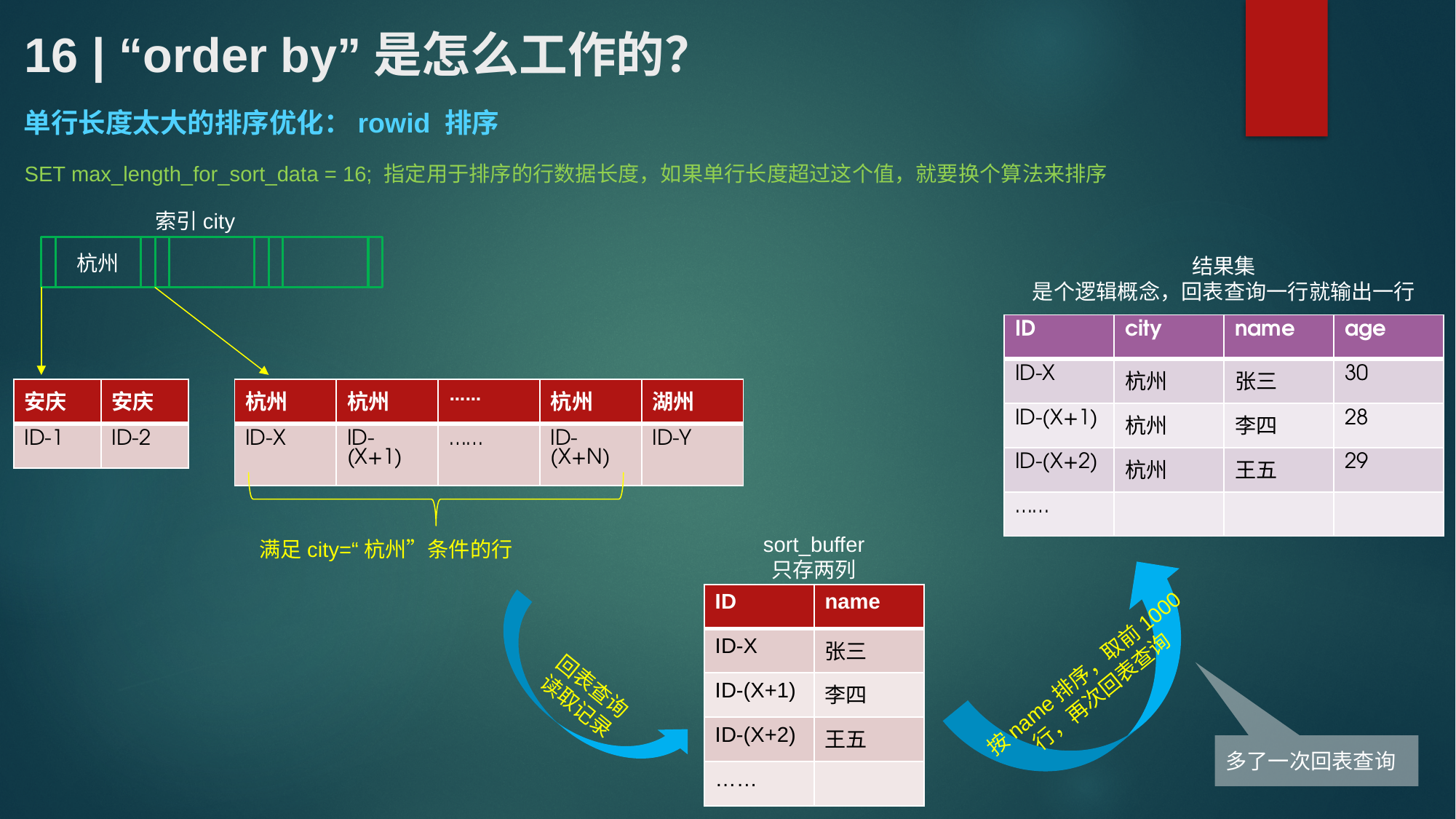

# 16 | “order by”是怎么工作的？
单行长度太大的排序优化：rowid 排序
SET max_length_for_sort_data = 16; 指定用于排序的行数据长度，如果单行长度超过这个值，就要换个算法来排序
索引city
杭州

结果集
是个逻辑概念，回表查询一行就输出一行

| ID | city | name | age |
| --- | --- | --- | --- |
| ID-X | 杭州 | 张三 | 30 |
| ID-(X+1) | 杭州 | 李四 | 28 |
| ID-(X+2) | 杭州 | 王五 | 29 |
| …… |  |  |  |
| 安庆 | 安庆 |
| --- | --- |
| ID-1 | ID-2 |
| 杭州 | 杭州 | …… | 杭州 | 湖州 |
| --- | --- | --- | --- | --- |
| ID-X | ID-(X+1) | …… | ID-(X+N) | ID-Y |
sort_buffer
只存两列
满足city=“杭州”条件的行
| ID | name |
| --- | --- |
| ID-X | 张三 |
| ID-(X+1) | 李四 |
| ID-(X+2) | 王五 |
| …… |  |
按name排序，取前1000行，再次回表查询
回表查询
读取记录
多了一次回表查询